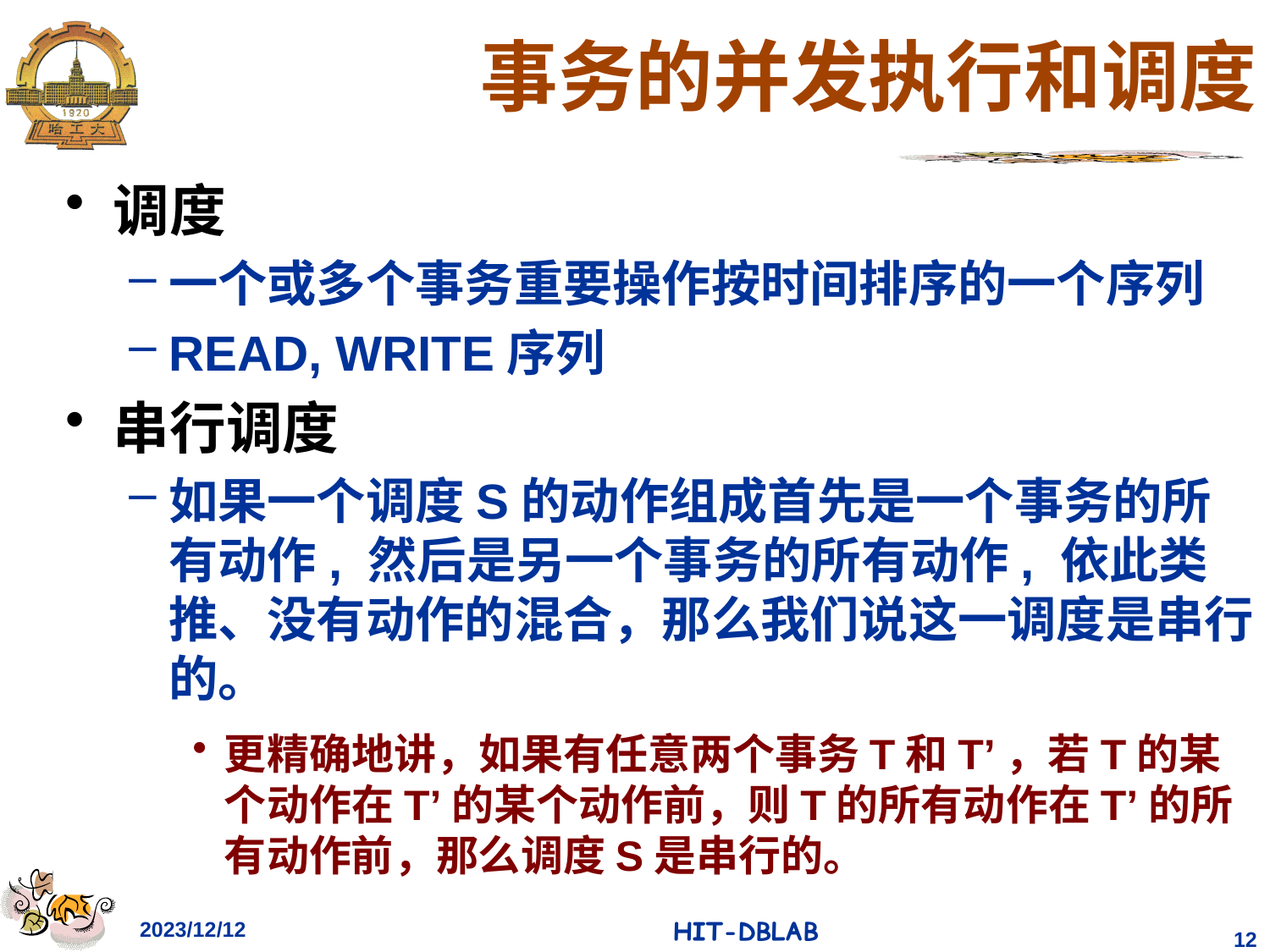

# 事务的并发执行和调度
调度
一个或多个事务重要操作按时间排序的一个序列
READ, WRITE序列
串行调度
如果一个调度S的动作组成首先是一个事务的所有动作, 然后是另一个事务的所有动作, 依此类推、没有动作的混合，那么我们说这一调度是串行的。
更精确地讲，如果有任意两个事务T和T’，若T的某个动作在T’的某个动作前，则T的所有动作在T’的所有动作前，那么调度S是串行的。
2023/12/12
HIT-DBLAB
12